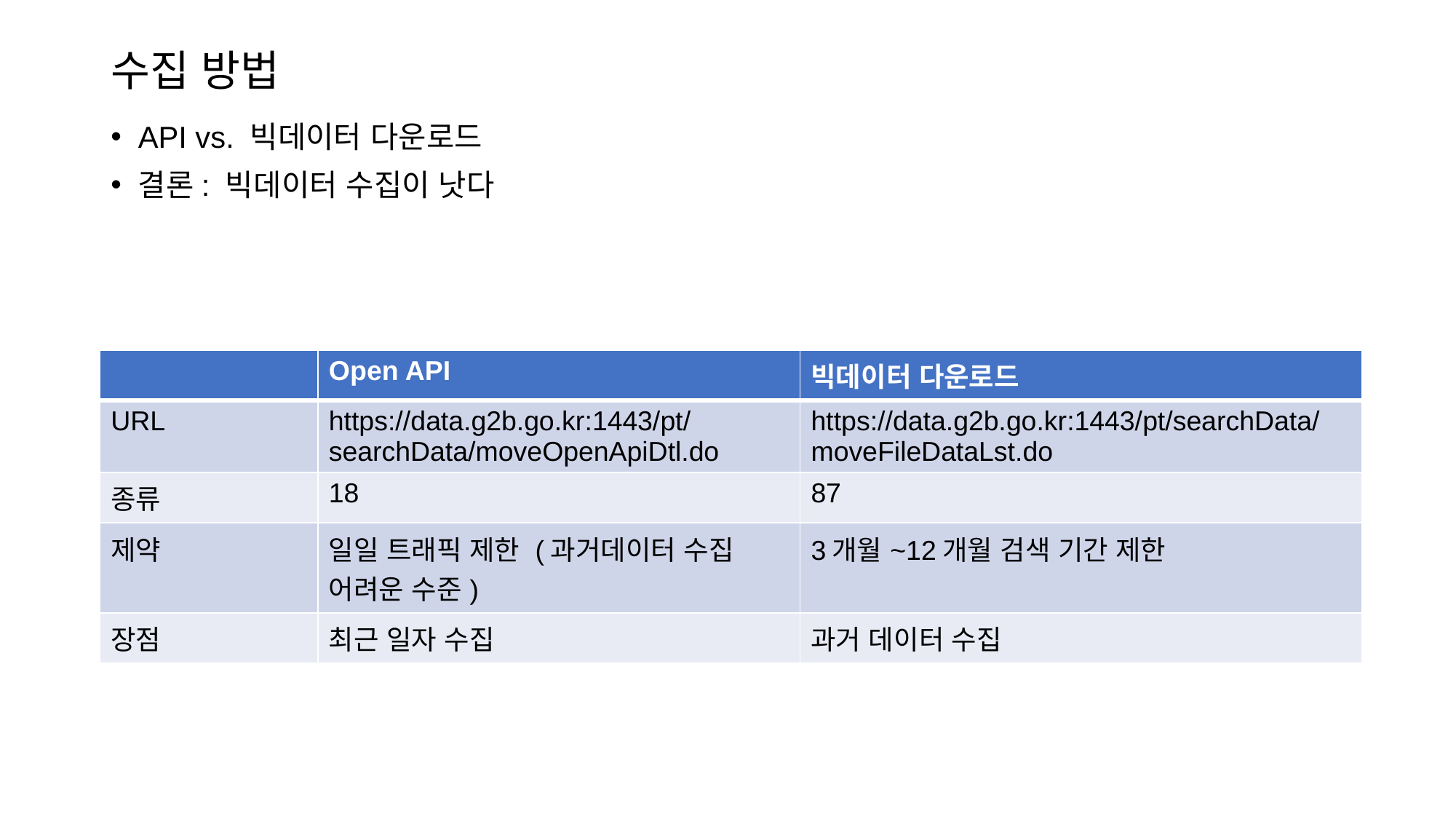

# 수집 방법
API vs. 빅데이터 다운로드
결론: 빅데이터 수집이 낫다

|  | Open API | 빅데이터 다운로드 |
| --- | --- | --- |
| URL | https://data.g2b.go.kr:1443/pt/searchData/moveOpenApiDtl.do | https://data.g2b.go.kr:1443/pt/searchData/moveFileDataLst.do |
| 종류 | 18 | 87 |
| 제약 | 일일 트래픽 제한 (과거데이터 수집 어려운 수준) | 3개월~12개월 검색 기간 제한 |
| 장점 | 최근 일자 수집 | 과거 데이터 수집 |